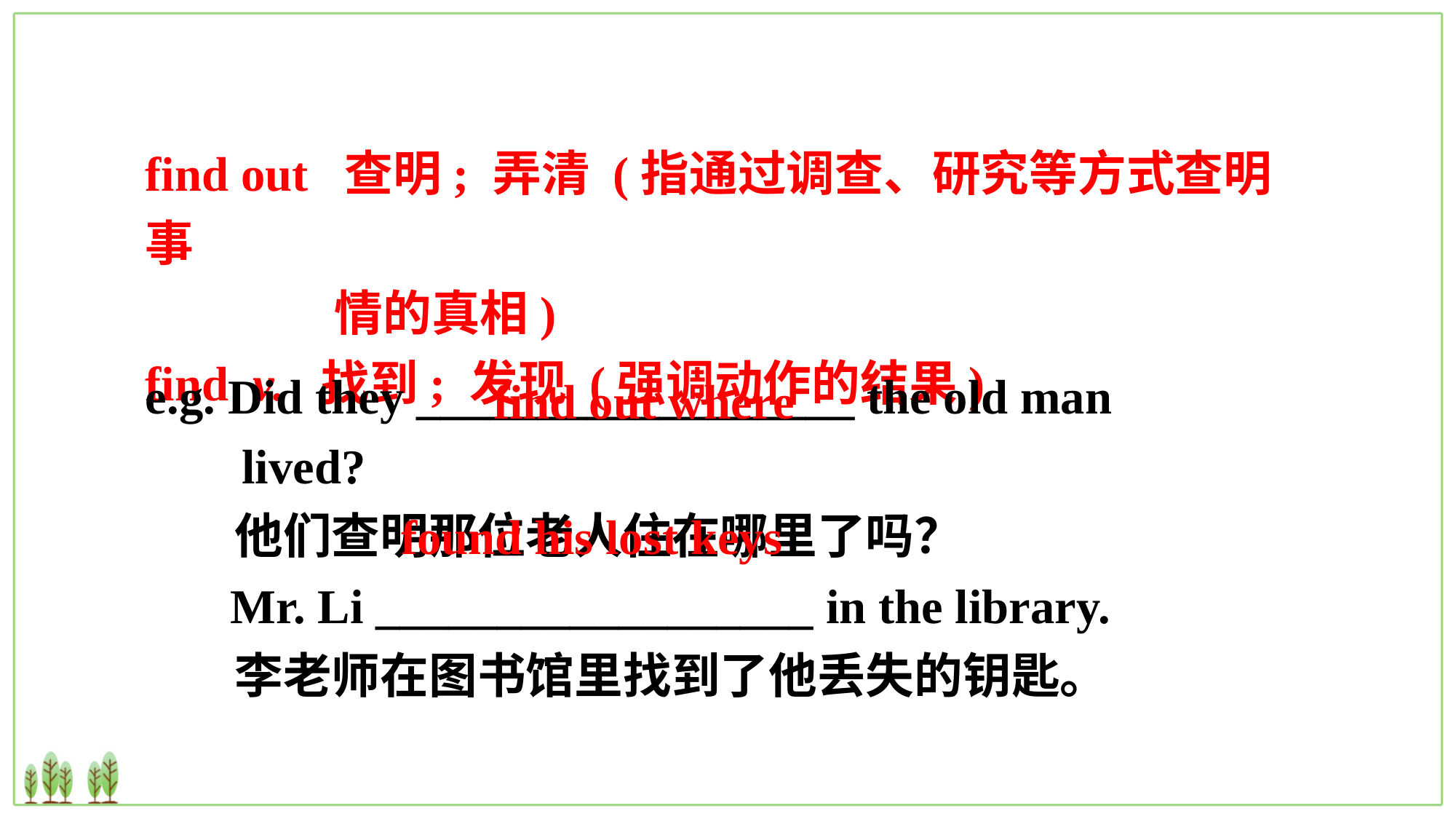

find out  查明; 弄清 (指通过调查、研究等方式查明事
                情的真相)
find  v.  找到; 发现 (强调动作的结果)
e.g. Did they __________________ the old man lived?
       他们查明那位老人住在哪里了吗？
       Mr. Li __________________ in the library.
       李老师在图书馆里找到了他丢失的钥匙。
find out where
found his lost keys